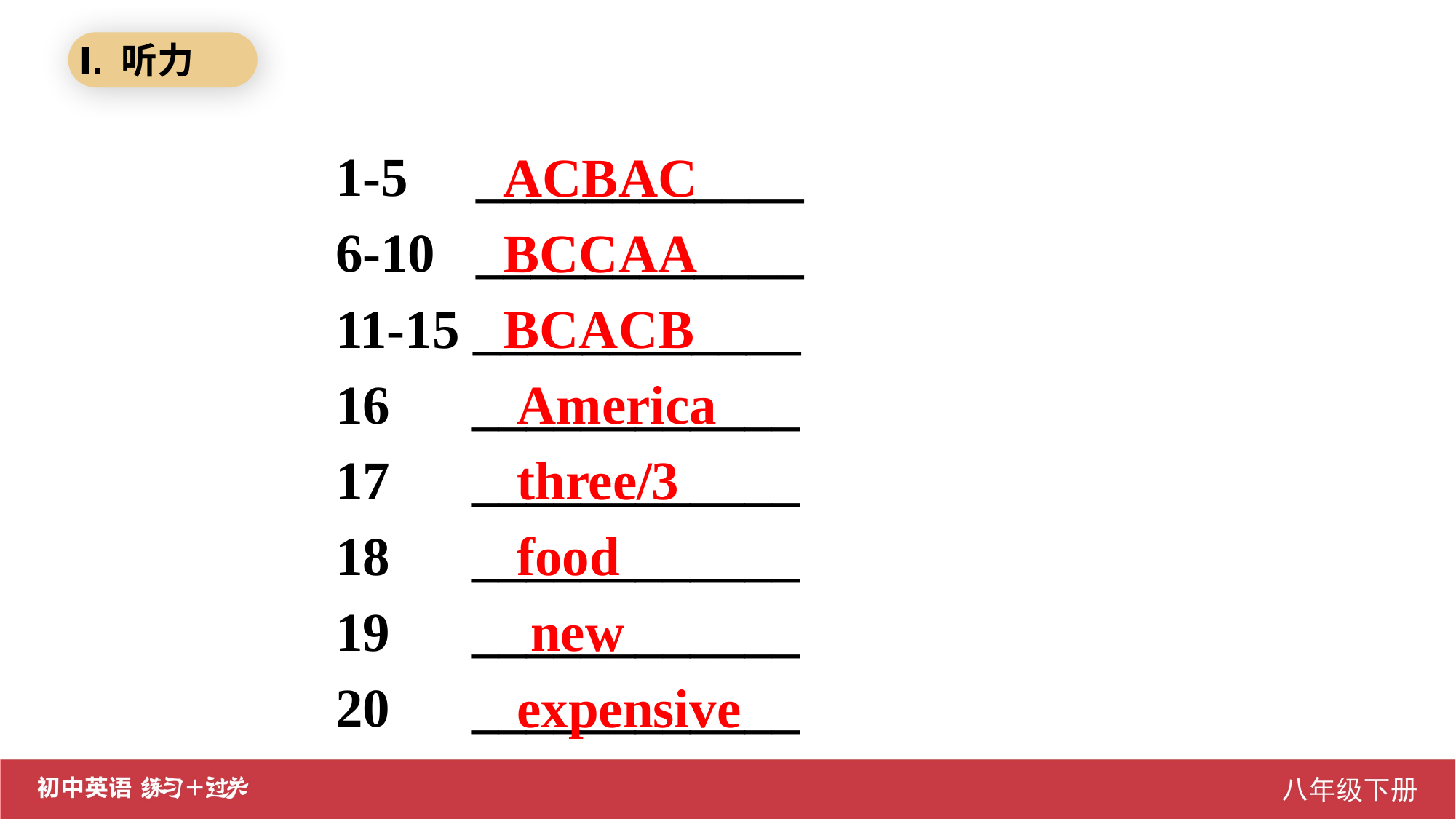

Ⅰ. 听力
1-5     ____________
6-10   ____________
11-15 ____________
16      ____________
17      ____________
18      ____________
19      ____________
20      ____________
 ACBAC
 BCCAA
 BCACB
  America
  three/3
  food
   new
  expensive